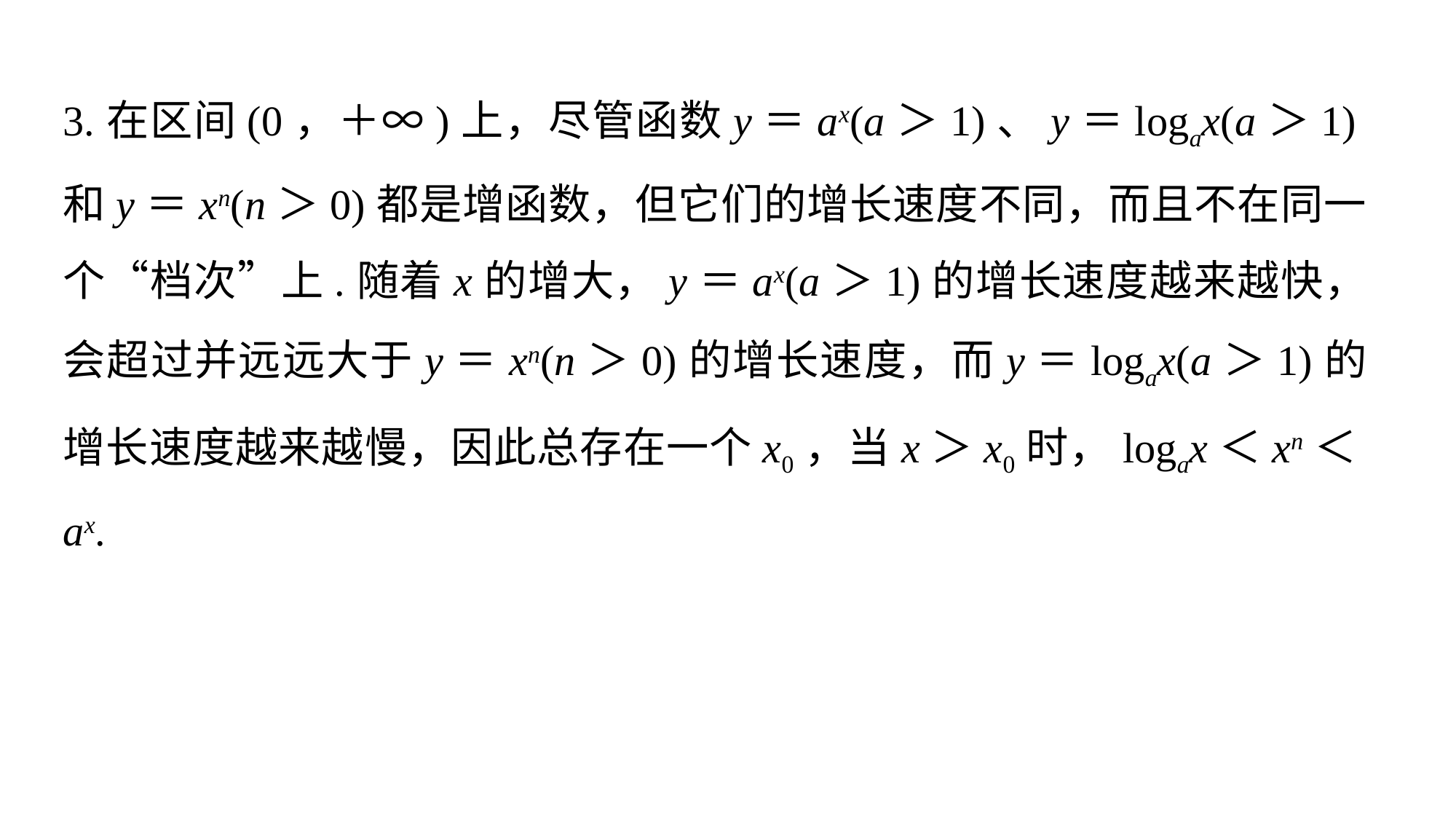

3.在区间(0，＋∞)上，尽管函数y＝ax(a＞1)、y＝logax(a＞1)和y＝xn(n＞0)都是增函数，但它们的增长速度不同，而且不在同一个“档次”上.随着x的增大，y＝ax(a＞1)的增长速度越来越快，会超过并远远大于y＝xn(n＞0)的增长速度，而y＝logax(a＞1)的增长速度越来越慢，因此总存在一个x0，当x＞x0时，logax＜xn＜ax.